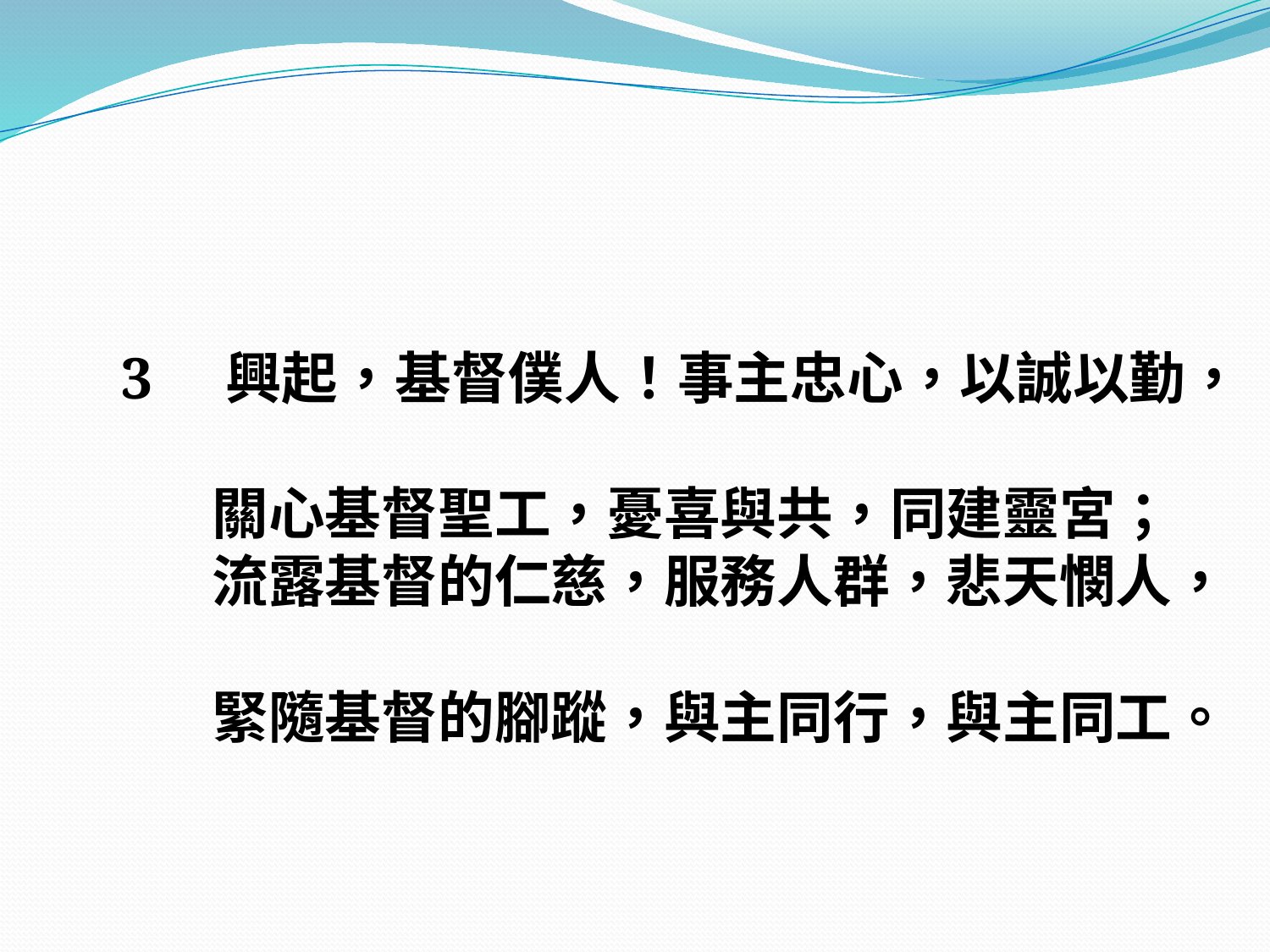

#
3    興起，基督僕人！事主忠心，以誠以勤，
      關心基督聖工，憂喜與共，同建靈宮；
      流露基督的仁慈，服務人群，悲天憫人，
      緊隨基督的腳蹤，與主同行，與主同工。